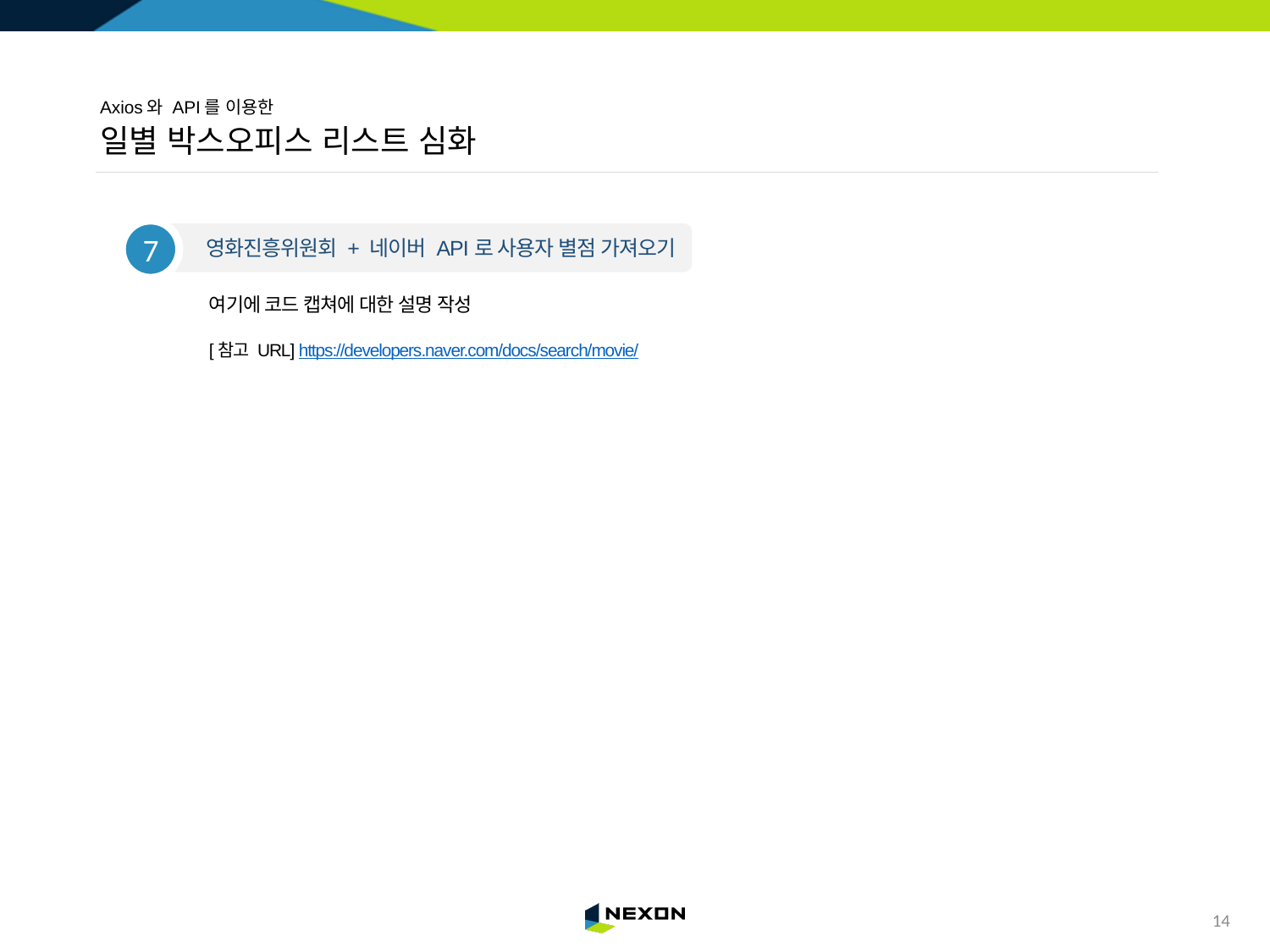

# Axios와 API를 이용한 일별 박스오피스 리스트 심화
7
영화진흥위원회 + 네이버 API로 사용자 별점 가져오기
여기에 코드 캡쳐에 대한 설명 작성

[참고 URL] https://developers.naver.com/docs/search/movie/
14